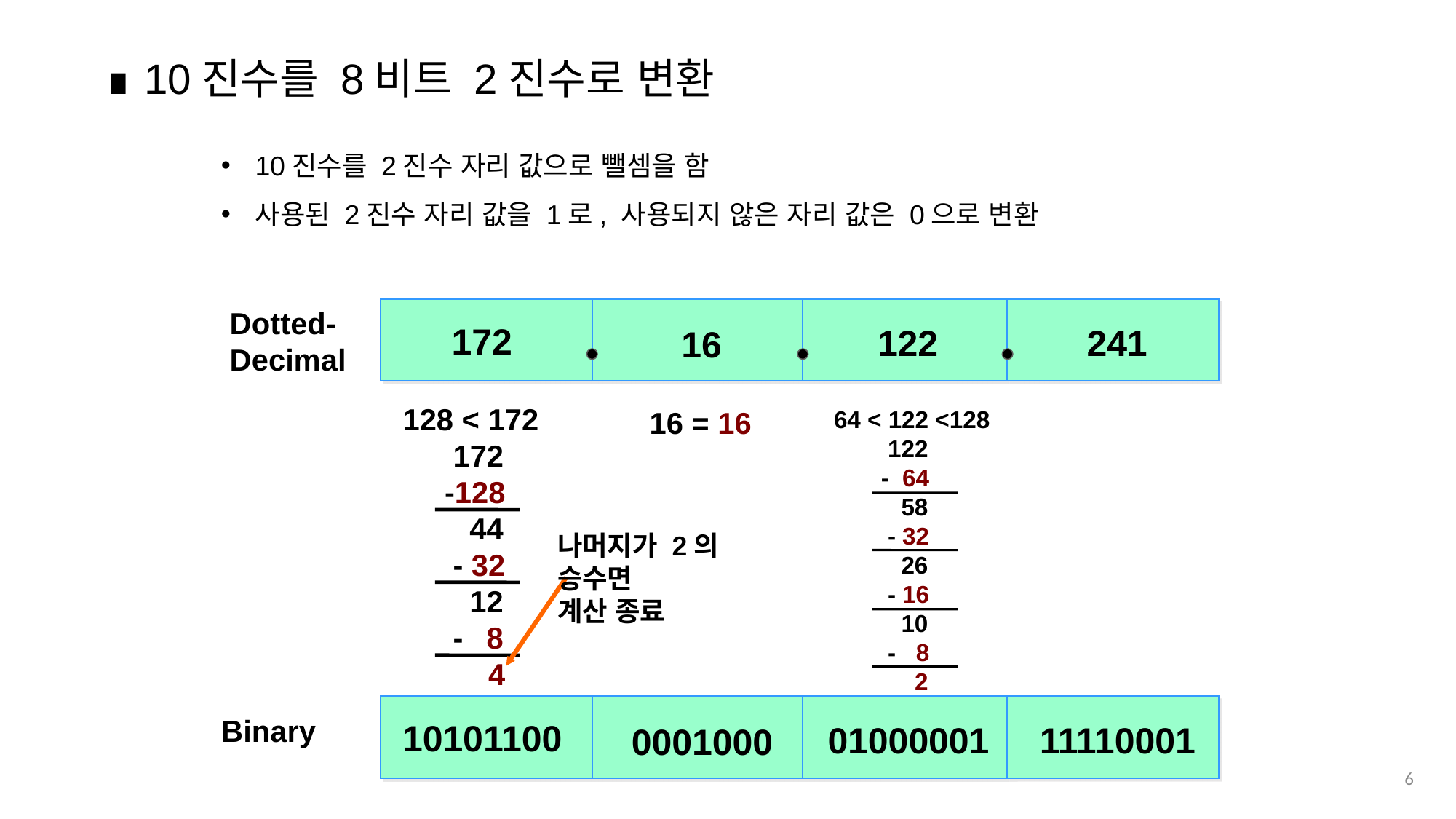

# ∎ 10진수를 8비트 2진수로 변환
10진수를 2진수 자리 값으로 뺄셈을 함
사용된 2진수 자리 값을 1로, 사용되지 않은 자리 값은 0으로 변환
Dotted-Decimal

172
122
241
16

128 < 172
      172
     -128
        44
      - 32
        12
      -   8
           4

16 = 16
64 < 122 <128
        122
       -  64
          58
        - 32
          26
        - 16
          10
        -   8
            2

나머지가 2의 승수면
계산 종료

Binary
10101100
01000001
11110001
0001000
6